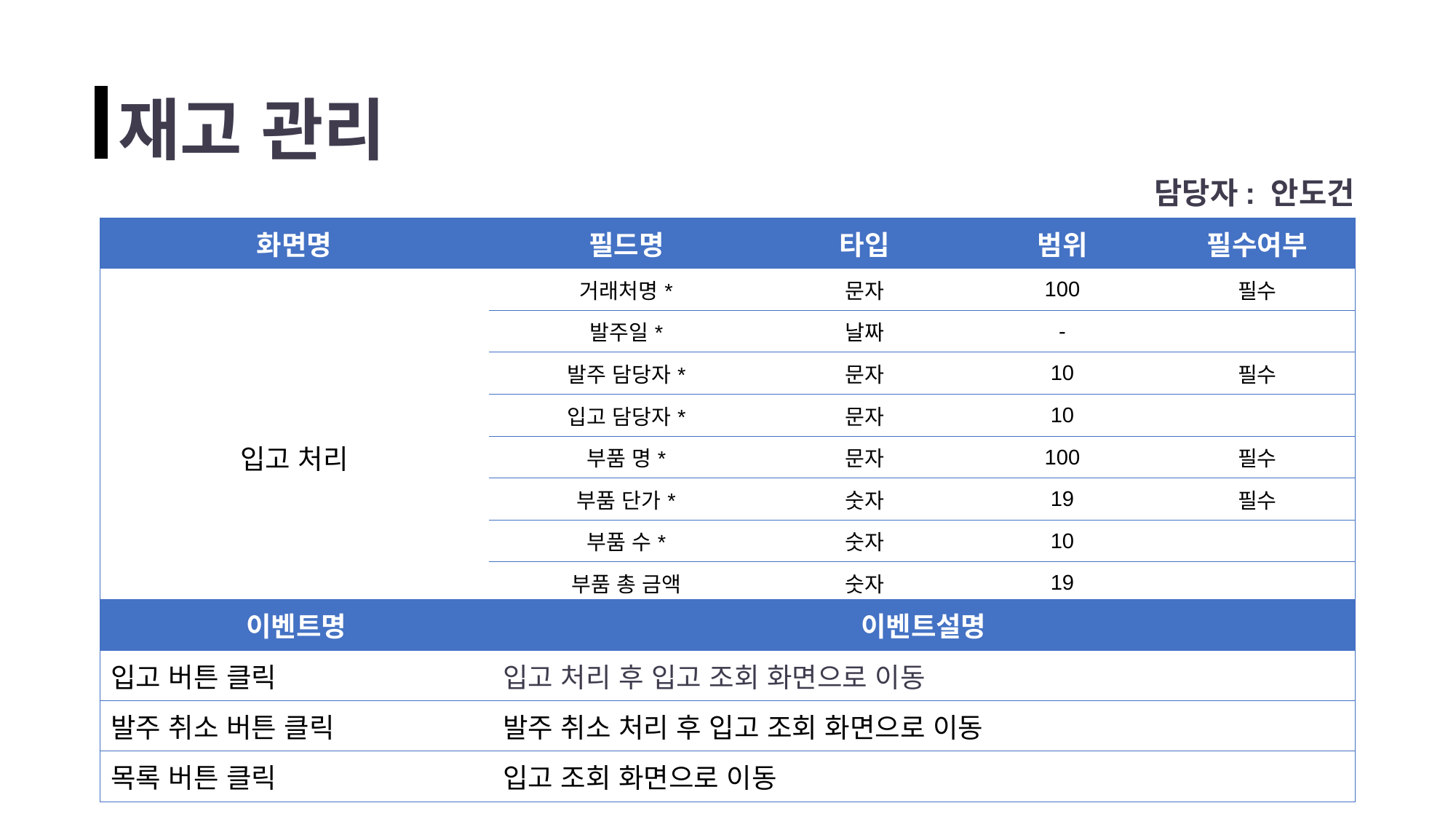

재고 관리

담당자: 안도건
| 화면명 | 필드명 | 타입 | 범위 | 필수여부 |
| --- | --- | --- | --- | --- |
| 입고 처리 | 거래처명\* | 문자 | 100 | 필수 |
|  | 발주일\* | 날짜 | - |  |
|  | 발주 담당자\* | 문자 | 10 | 필수 |
|  | 입고 담당자\* | 문자 | 10 |  |
|  | 부품 명\* | 문자 | 100 | 필수 |
|  | 부품 단가\* | 숫자 | 19 | 필수 |
|  | 부품 수\* | 숫자 | 10 |  |
|  | 부품 총 금액 | 숫자 | 19 |  |
|  | 입고 수량 | 숫자 | 10 | 필수 |
| 이벤트명 | 이벤트설명 |
| --- | --- |
| 입고 버튼 클릭 | 입고 처리 후 입고 조회 화면으로 이동 |
| 발주 취소 버튼 클릭 | 발주 취소 처리 후 입고 조회 화면으로 이동 |
| 목록 버튼 클릭 | 입고 조회 화면으로 이동 |